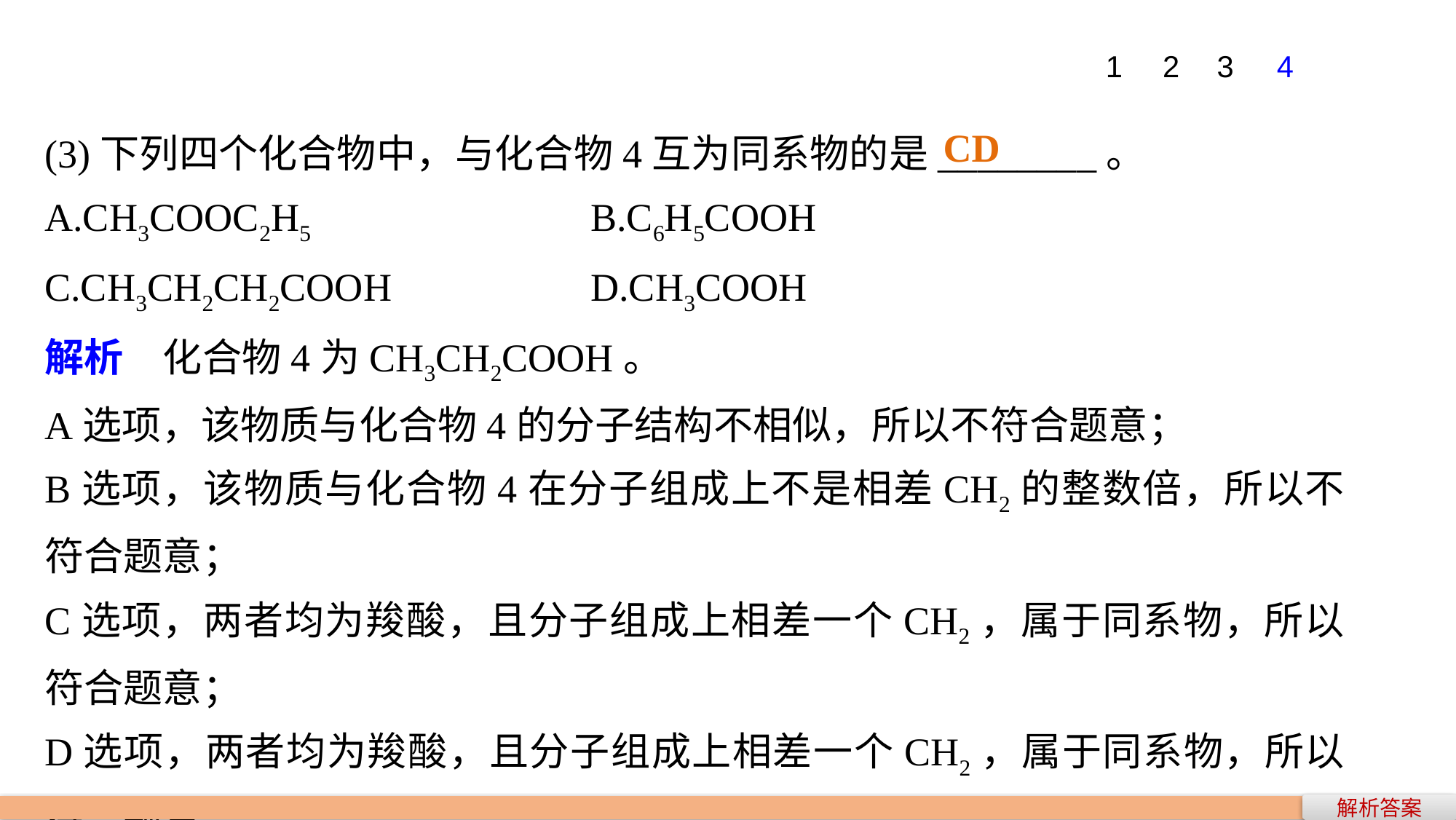

1
2
3
4
(3)下列四个化合物中，与化合物4互为同系物的是________。
A.CH3COOC2H5  			B.C6H5COOH
C.CH3CH2CH2COOH  		D.CH3COOH
解析　化合物4为CH3CH2COOH。
A选项，该物质与化合物4的分子结构不相似，所以不符合题意；
B选项，该物质与化合物4在分子组成上不是相差CH2的整数倍，所以不符合题意；
C选项，两者均为羧酸，且分子组成上相差一个CH2，属于同系物，所以符合题意；
D选项，两者均为羧酸，且分子组成上相差一个CH2，属于同系物，所以符合题意。
CD

解析答案